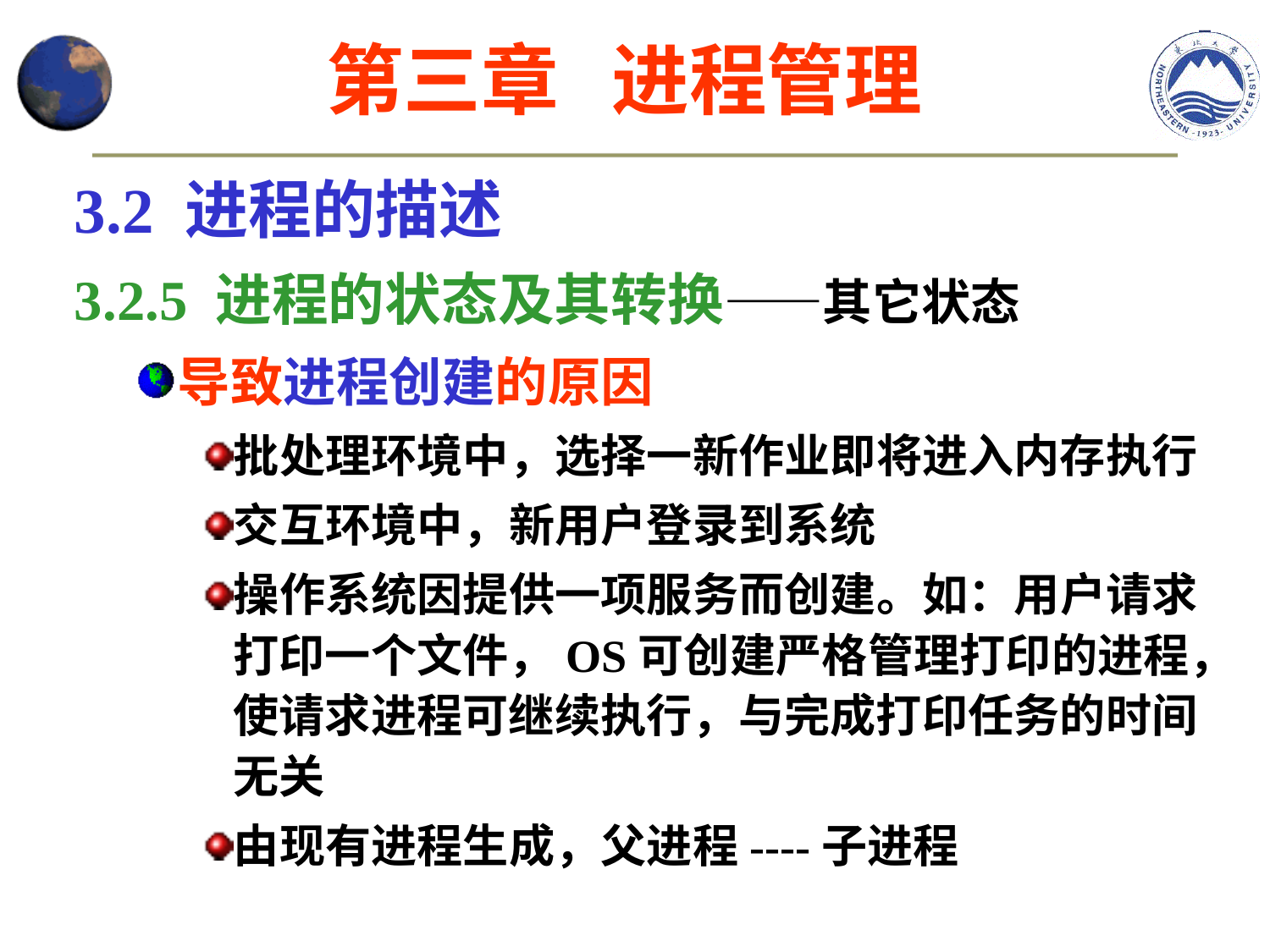

第三章   进程管理
3.2 进程的描述
3.2.5 进程的状态及其转换——其它状态
导致进程创建的原因
批处理环境中，选择一新作业即将进入内存执行
交互环境中，新用户登录到系统
操作系统因提供一项服务而创建。如：用户请求打印一个文件，OS可创建严格管理打印的进程，使请求进程可继续执行，与完成打印任务的时间无关
由现有进程生成，父进程----子进程